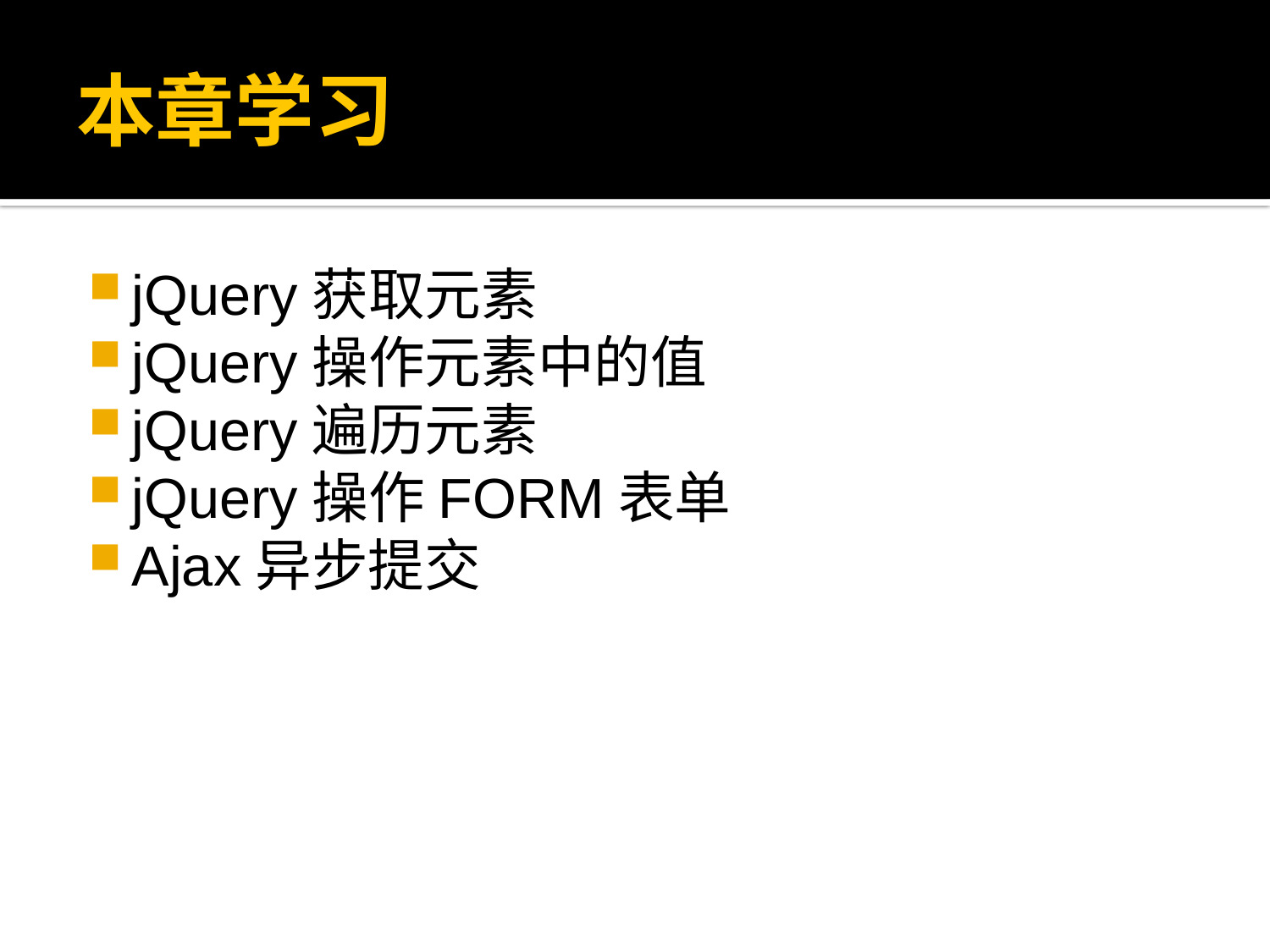

# 本章学习
jQuery获取元素
jQuery操作元素中的值
jQuery遍历元素
jQuery操作FORM表单
Ajax异步提交